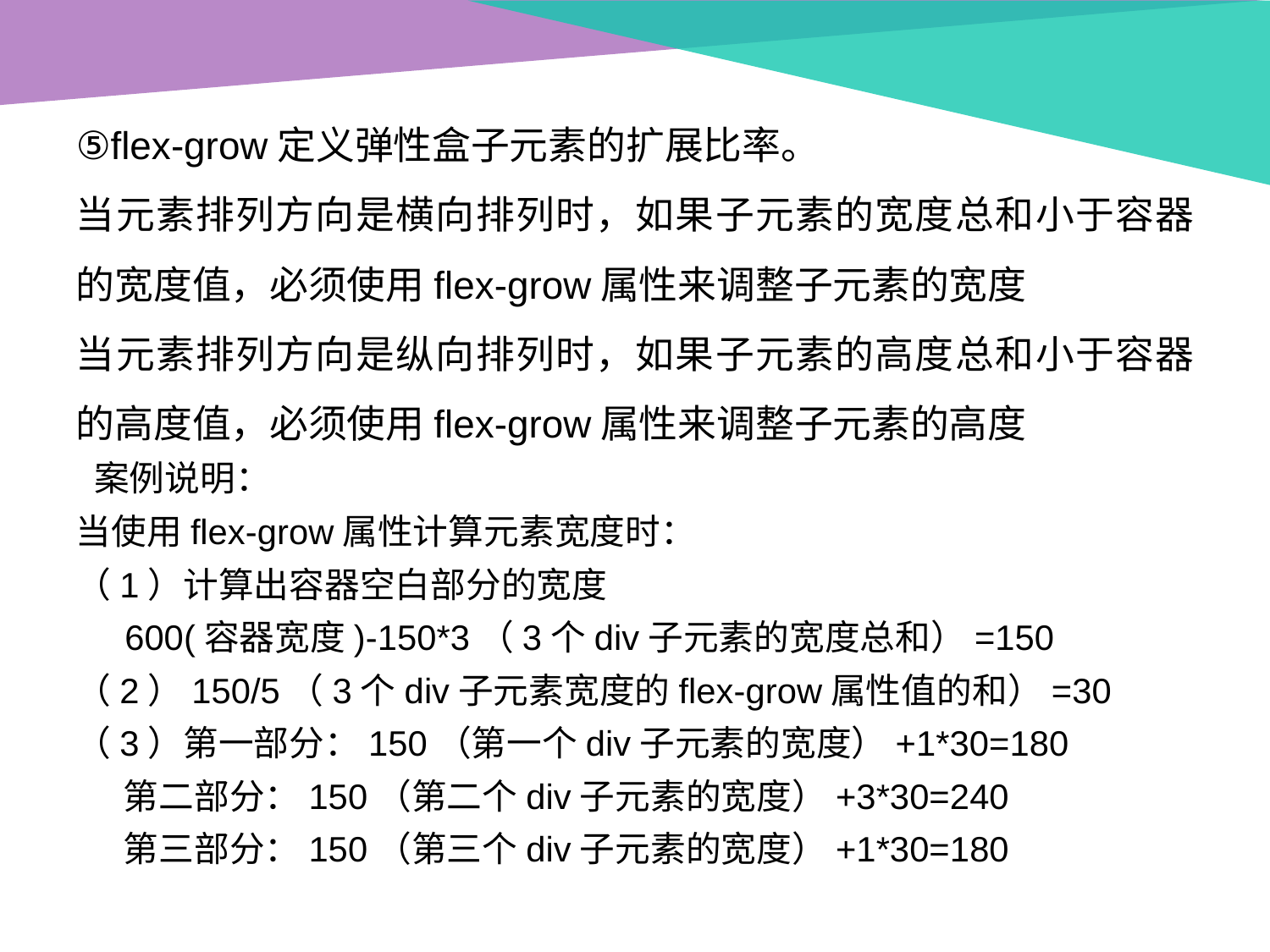

⑤flex-grow定义弹性盒子元素的扩展比率。
当元素排列方向是横向排列时，如果子元素的宽度总和小于容器的宽度值，必须使用flex-grow属性来调整子元素的宽度
当元素排列方向是纵向排列时，如果子元素的高度总和小于容器的高度值，必须使用flex-grow属性来调整子元素的高度
 案例说明：
当使用flex-grow属性计算元素宽度时：
（1）计算出容器空白部分的宽度
     600(容器宽度)-150*3（3个div子元素的宽度总和）=150
（2）150/5（3个div子元素宽度的flex-grow属性值的和）=30
（3）第一部分：150（第一个div子元素的宽度）+1*30=180
     第二部分：150（第二个div子元素的宽度）+3*30=240
     第三部分：150（第三个div子元素的宽度）+1*30=180